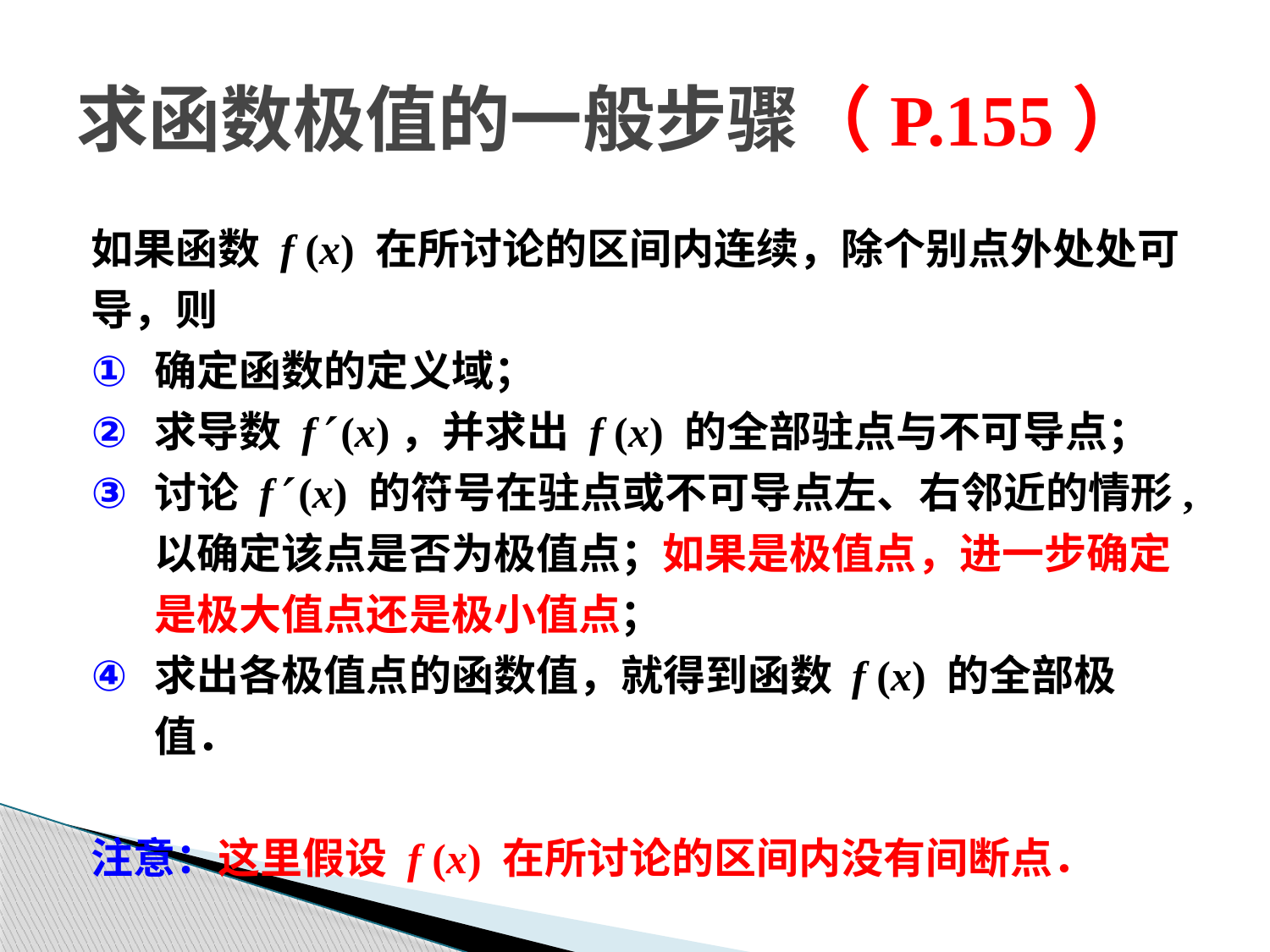

# 求函数极值的一般步骤（P.155）
如果函数 f (x) 在所讨论的区间内连续，除个别点外处处可
导，则
确定函数的定义域；
求导数 f′ (x)，并求出 f (x) 的全部驻点与不可导点；
讨论 f′ (x) 的符号在驻点或不可导点左、右邻近的情形,以确定该点是否为极值点；如果是极值点，进一步确定是极大值点还是极小值点；
求出各极值点的函数值，就得到函数 f (x) 的全部极值．

注意：这里假设 f (x) 在所讨论的区间内没有间断点．